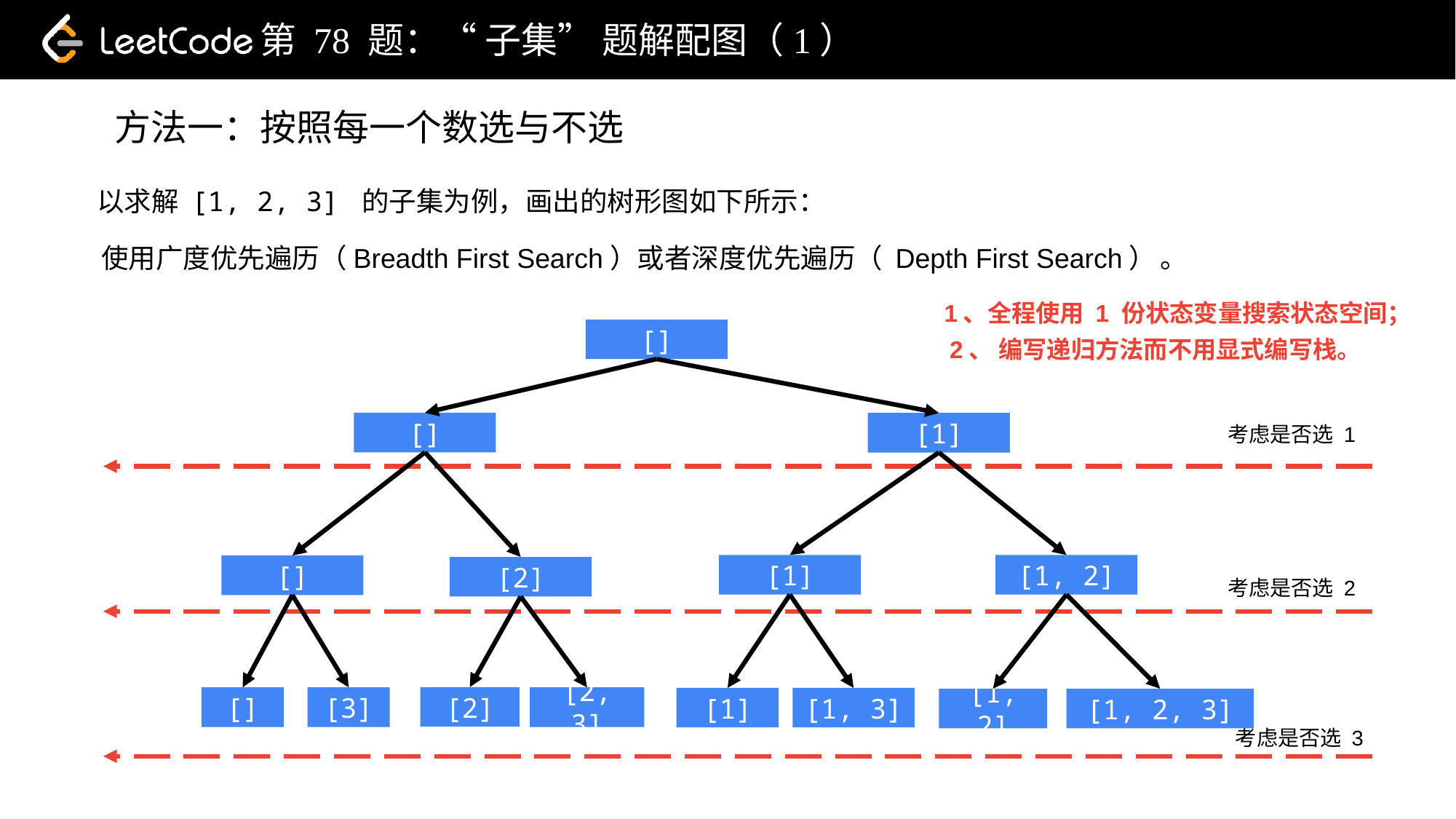

第 78 题：“ 子集” 题解配图（1）
方法一：按照每一个数选与不选
以求解 [1, 2, 3] 的子集为例，画出的树形图如下所示：
使用广度优先遍历（Breadth First Search）或者                                                                            。
深度优先遍历（ Depth First Search）
1、全程使用 1 份状态变量搜索状态空间；
[]
2、 编写递归方法而不用显式编写栈。
[]
[1]
考虑是否选 1
[1]
[1, 2]
[]
[2]
考虑是否选 2
[2]
[]
[3]
[2, 3]
[1]
[1, 3]
[1, 2]
[1, 2, 3]
考虑是否选 3